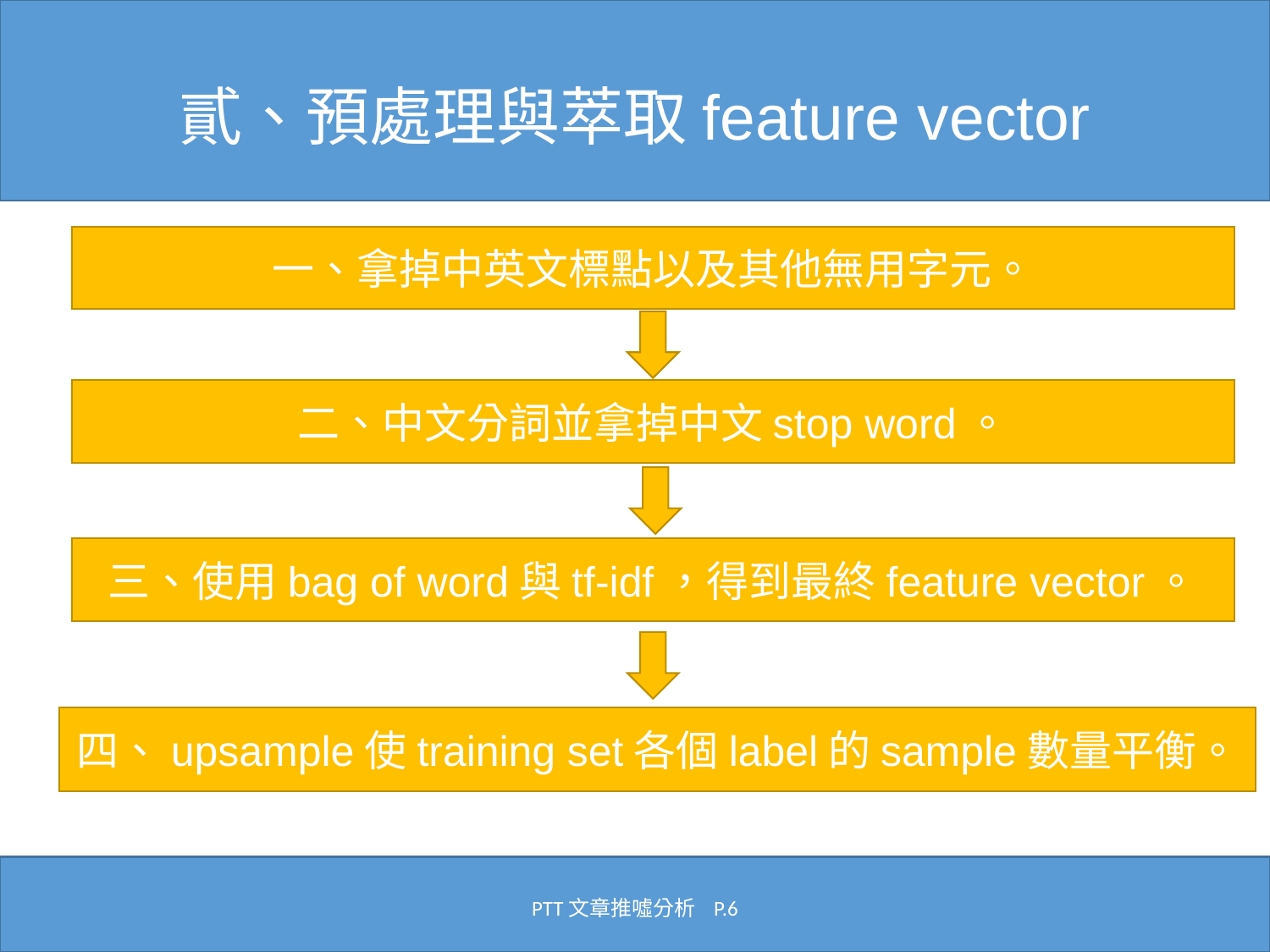

# 貳、預處理與萃取feature vector
一、拿掉中英文標點以及其他無用字元。

二、中文分詞並拿掉中文stop word。

三、使用bag of word與tf-idf，得到最終feature vector。

四、upsample使training set各個label的sample數量平衡。

PTT文章推噓分析  P.6